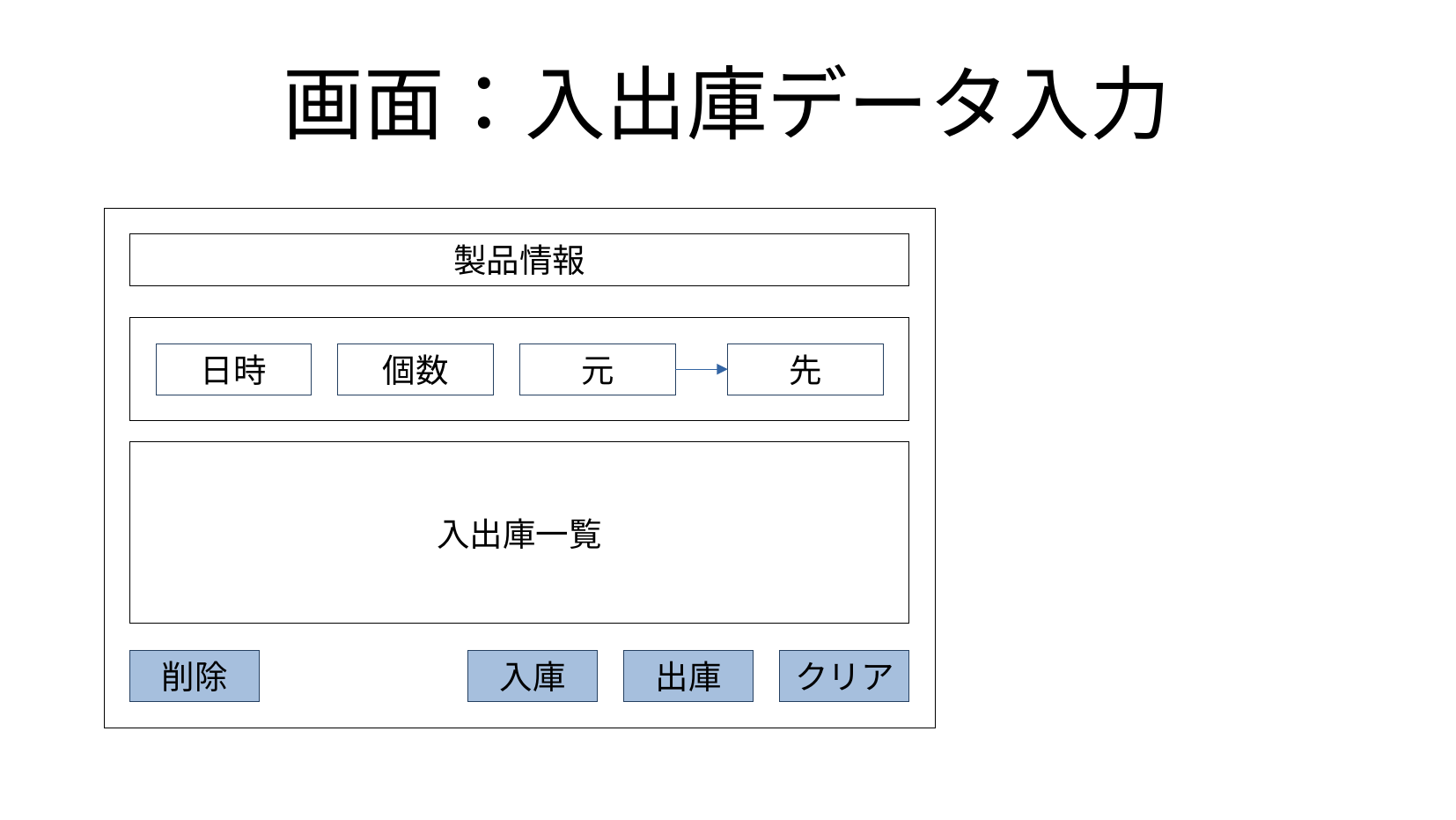

# 画面：入出庫データ入力

製品情報

日時
個数
元
先
入出庫一覧
削除
入庫
出庫
クリア